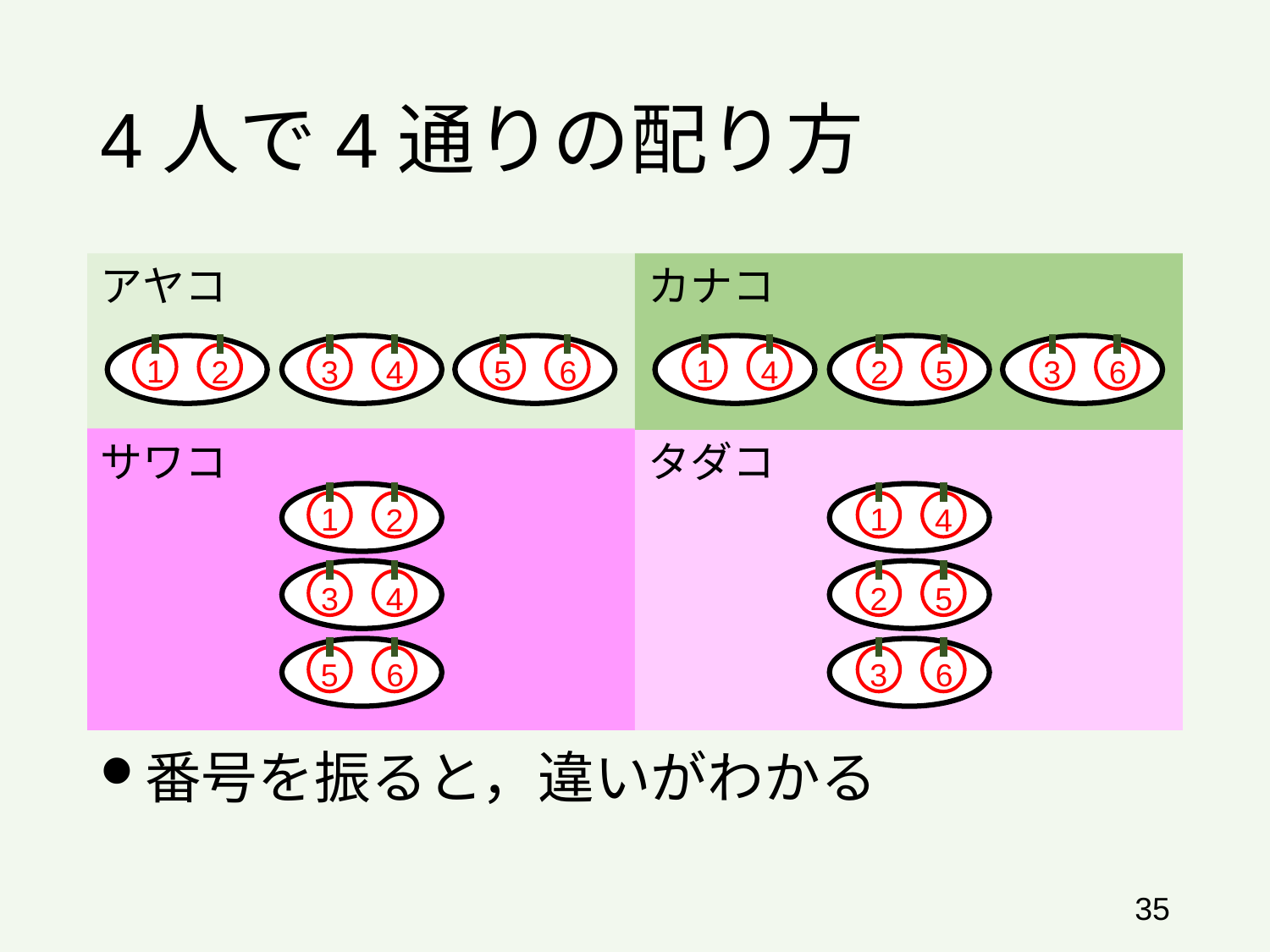

# 4人で4通りの配り方
アヤコ
カナコ

1

2

3

4

5

6

1

4

2

5

3

6

サワコ
タダコ

1

2

1

4

3

4

2

5

5

6

3

6

番号を振ると，違いがわかる
35